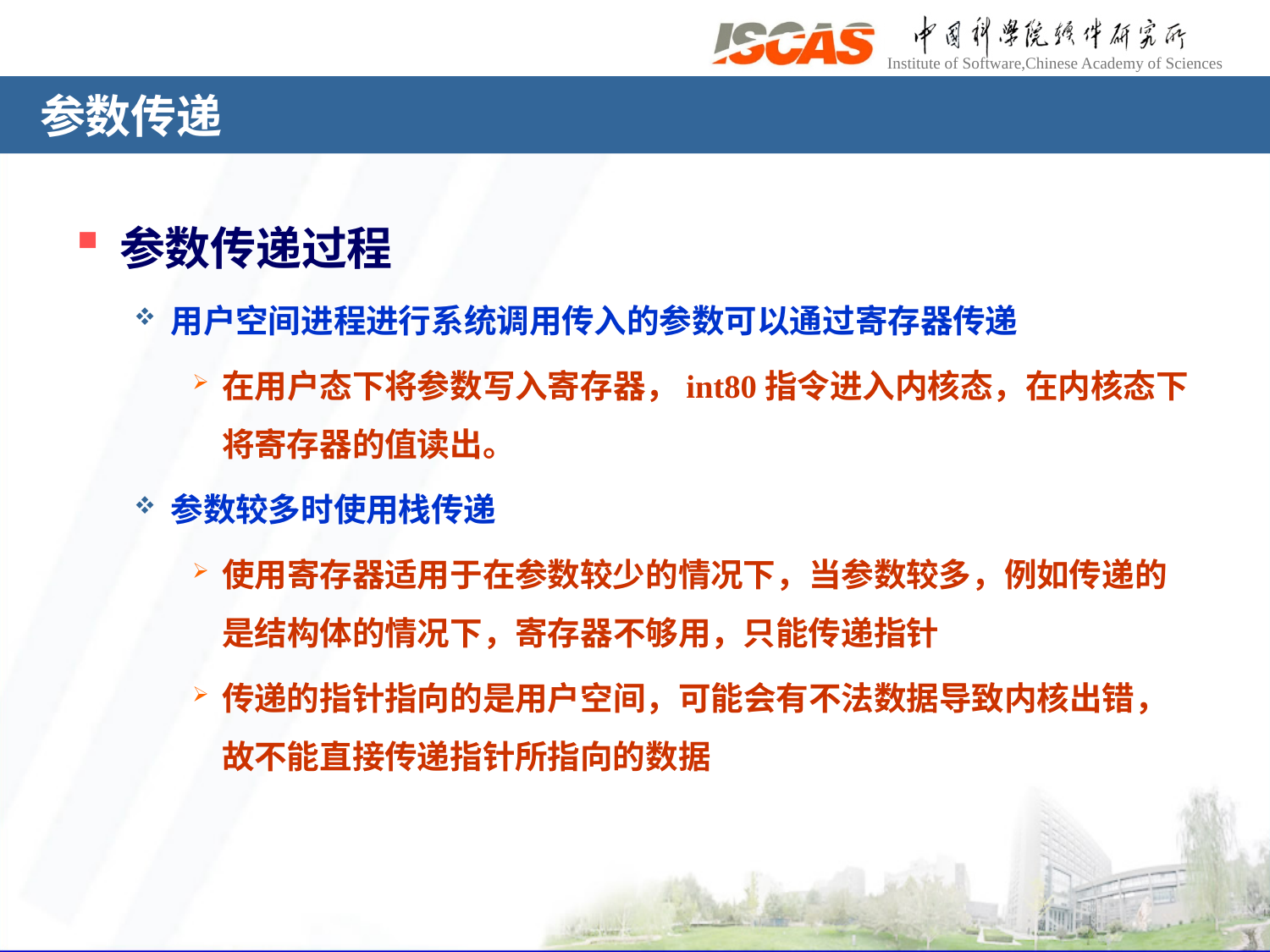

# 参数传递
参数传递过程
用户空间进程进行系统调用传入的参数可以通过寄存器传递
在用户态下将参数写入寄存器，int80指令进入内核态，在内核态下将寄存器的值读出。
参数较多时使用栈传递
使用寄存器适用于在参数较少的情况下，当参数较多，例如传递的是结构体的情况下，寄存器不够用，只能传递指针
传递的指针指向的是用户空间，可能会有不法数据导致内核出错，故不能直接传递指针所指向的数据